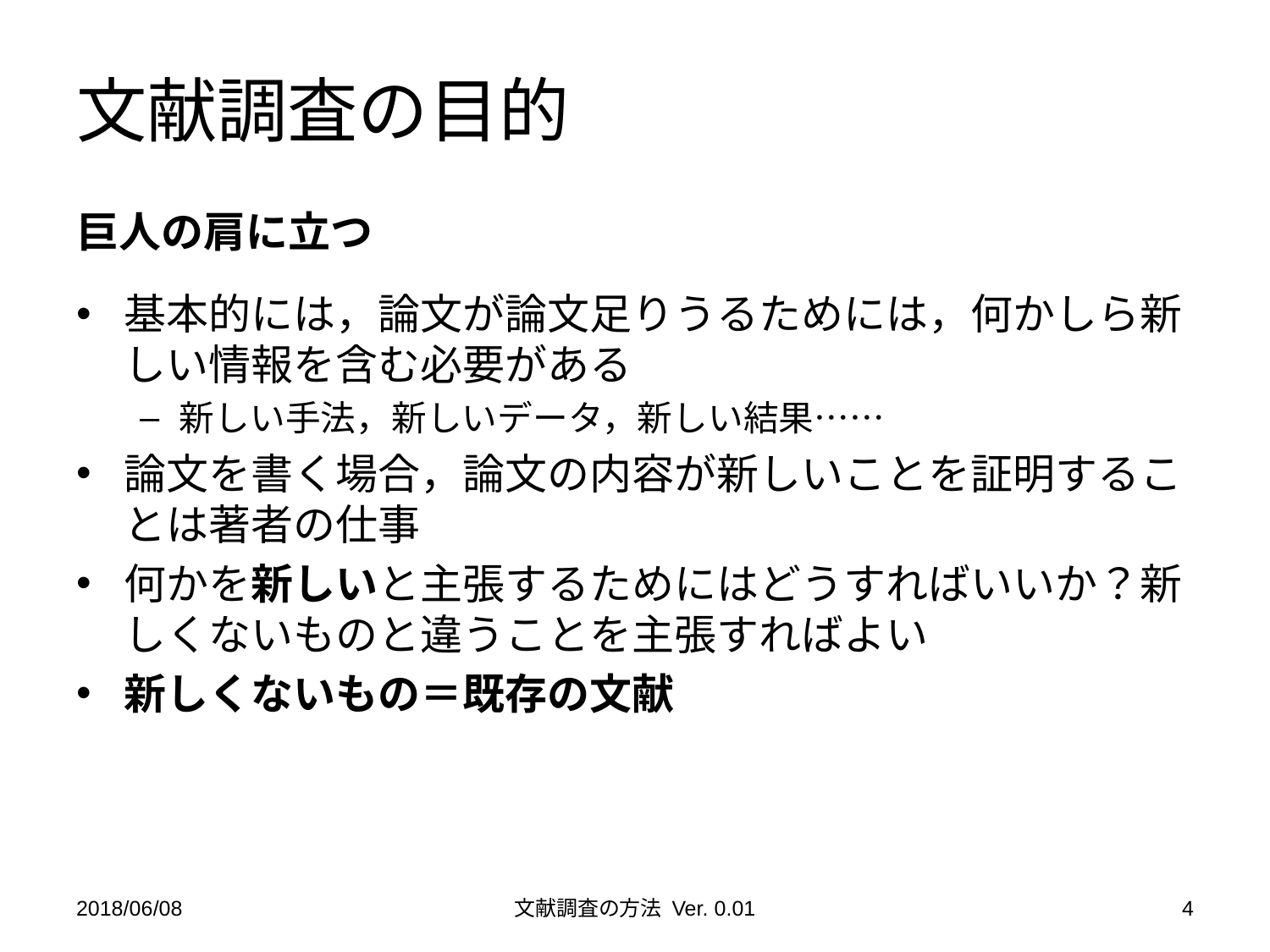

# 文献調査の目的
巨人の肩に立つ
基本的には，論文が論文足りうるためには，何かしら新しい情報を含む必要がある
新しい手法，新しいデータ，新しい結果……
論文を書く場合，論文の内容が新しいことを証明することは著者の仕事
何かを新しいと主張するためにはどうすればいいか？新しくないものと違うことを主張すればよい
新しくないもの＝既存の文献
2018/06/08
文献調査の方法 Ver. 0.01
4